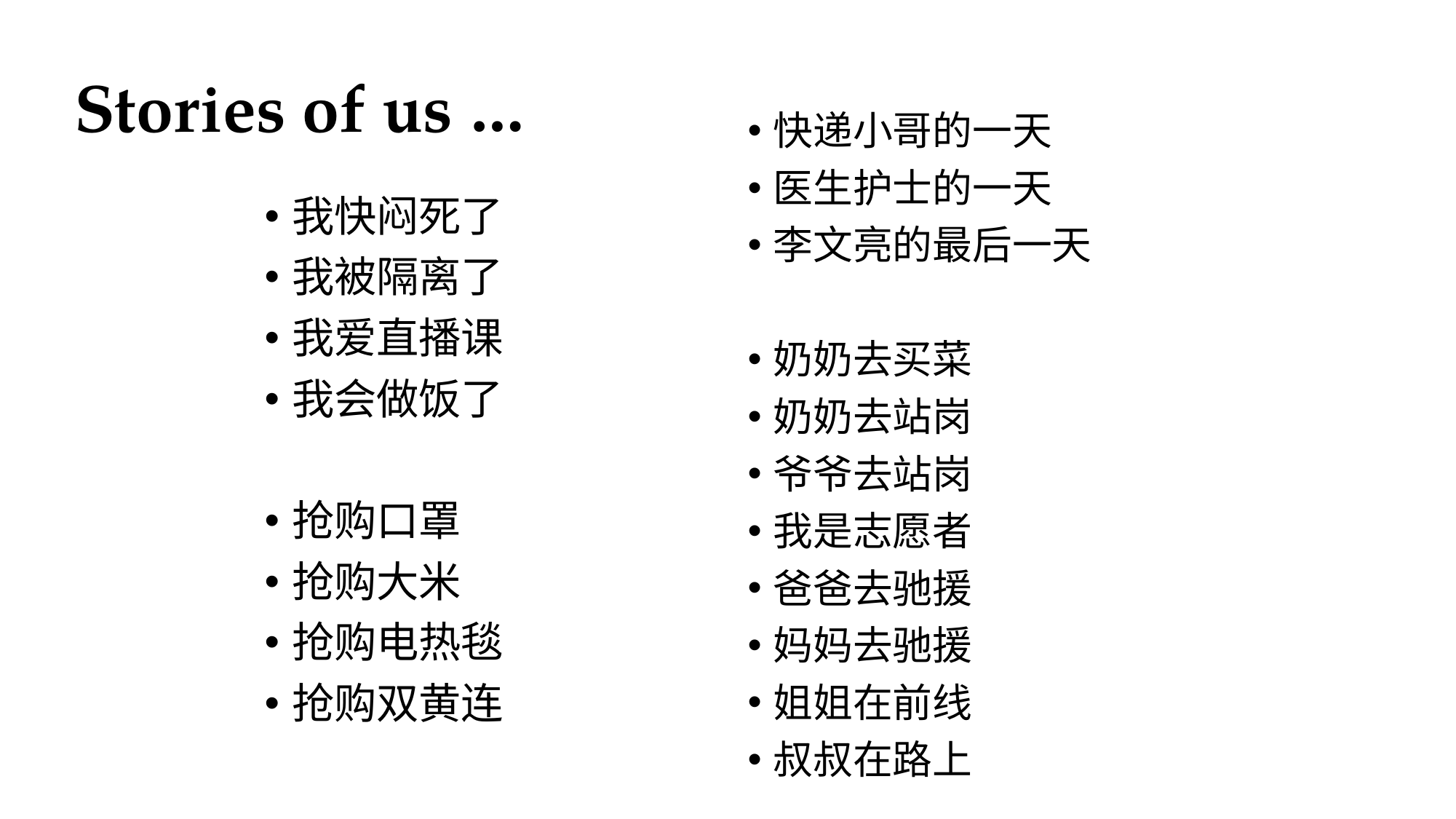

# Stories of us …

快递小哥的一天
医生护士的一天
李文亮的最后一天

奶奶去买菜
奶奶去站岗
爷爷去站岗
我是志愿者
爸爸去驰援
妈妈去驰援
姐姐在前线
叔叔在路上

我快闷死了
我被隔离了
我爱直播课
我会做饭了

抢购口罩
抢购大米
抢购电热毯
抢购双黄连